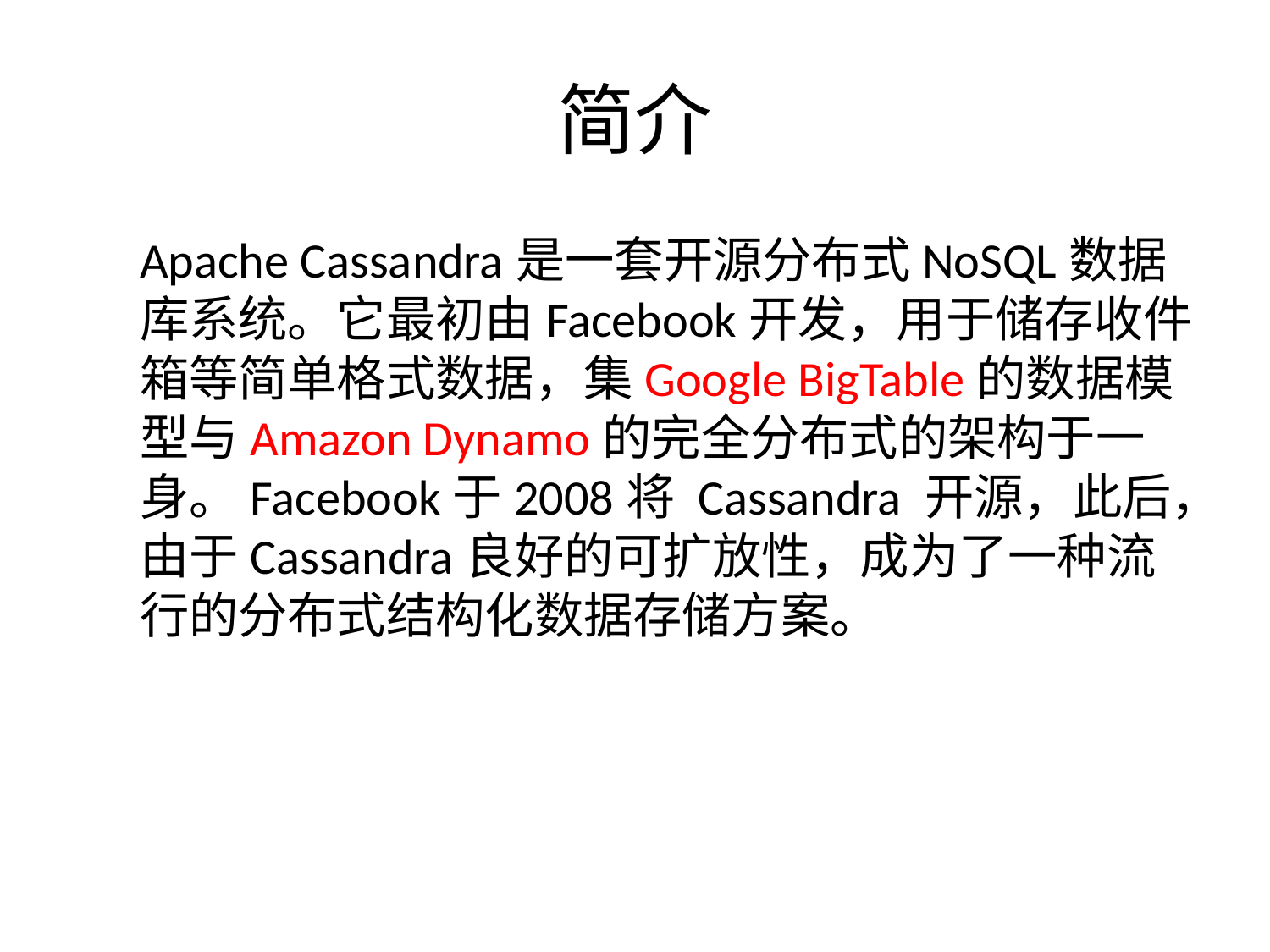

# 简介
Apache Cassandra是一套开源分布式NoSQL数据库系统。它最初由Facebook开发，用于储存收件箱等简单格式数据，集Google BigTable的数据模型与Amazon Dynamo的完全分布式的架构于一身。Facebook于2008将 Cassandra 开源，此后，由于Cassandra良好的可扩放性，成为了一种流行的分布式结构化数据存储方案。